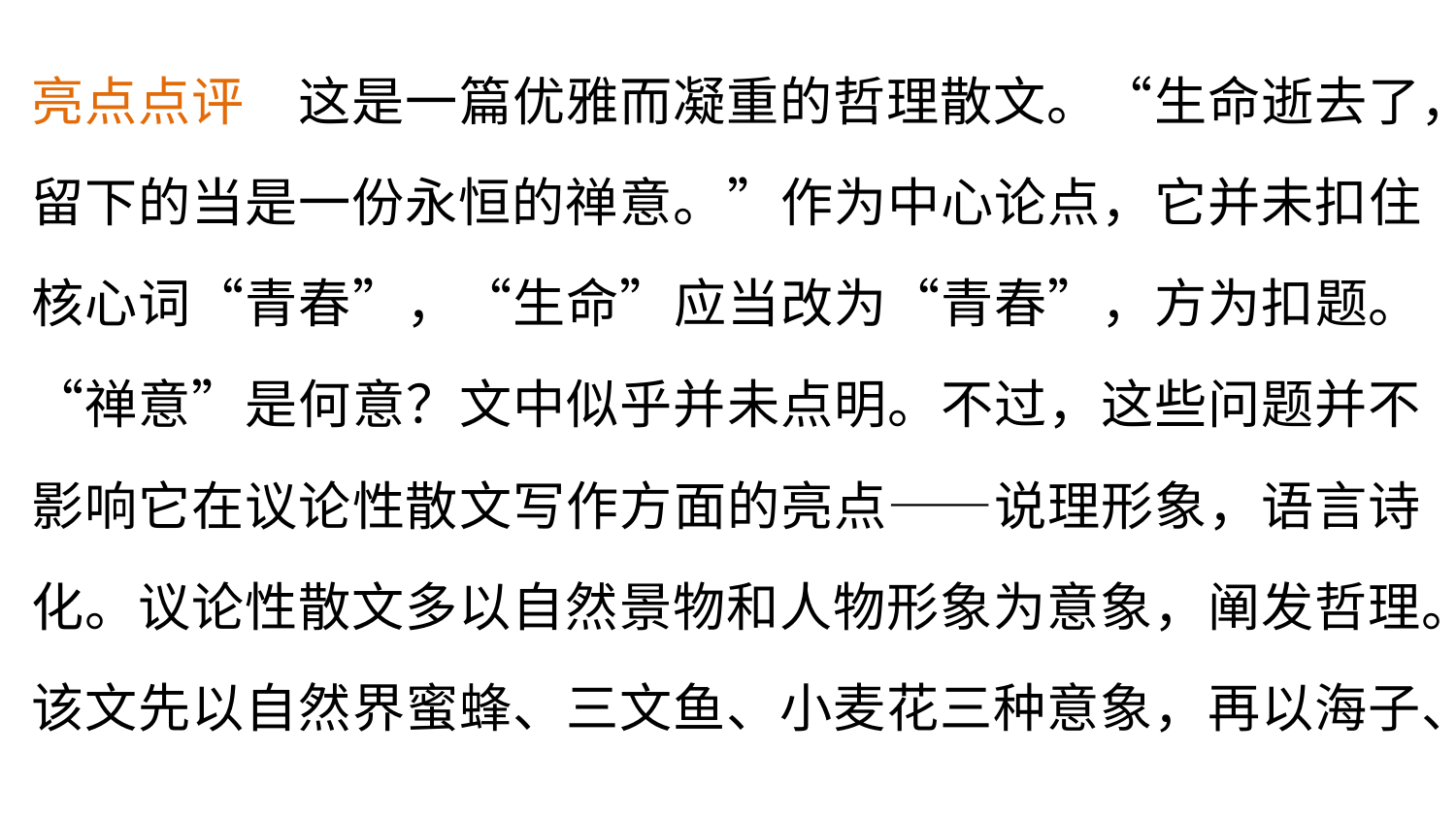

亮点点评　这是一篇优雅而凝重的哲理散文。“生命逝去了，留下的当是一份永恒的禅意。”作为中心论点，它并未扣住核心词“青春”，“生命”应当改为“青春”，方为扣题。“禅意”是何意？文中似乎并未点明。不过，这些问题并不影响它在议论性散文写作方面的亮点——说理形象，语言诗化。议论性散文多以自然景物和人物形象为意象，阐发哲理。该文先以自然界蜜蜂、三文鱼、小麦花三种意象，再以海子、